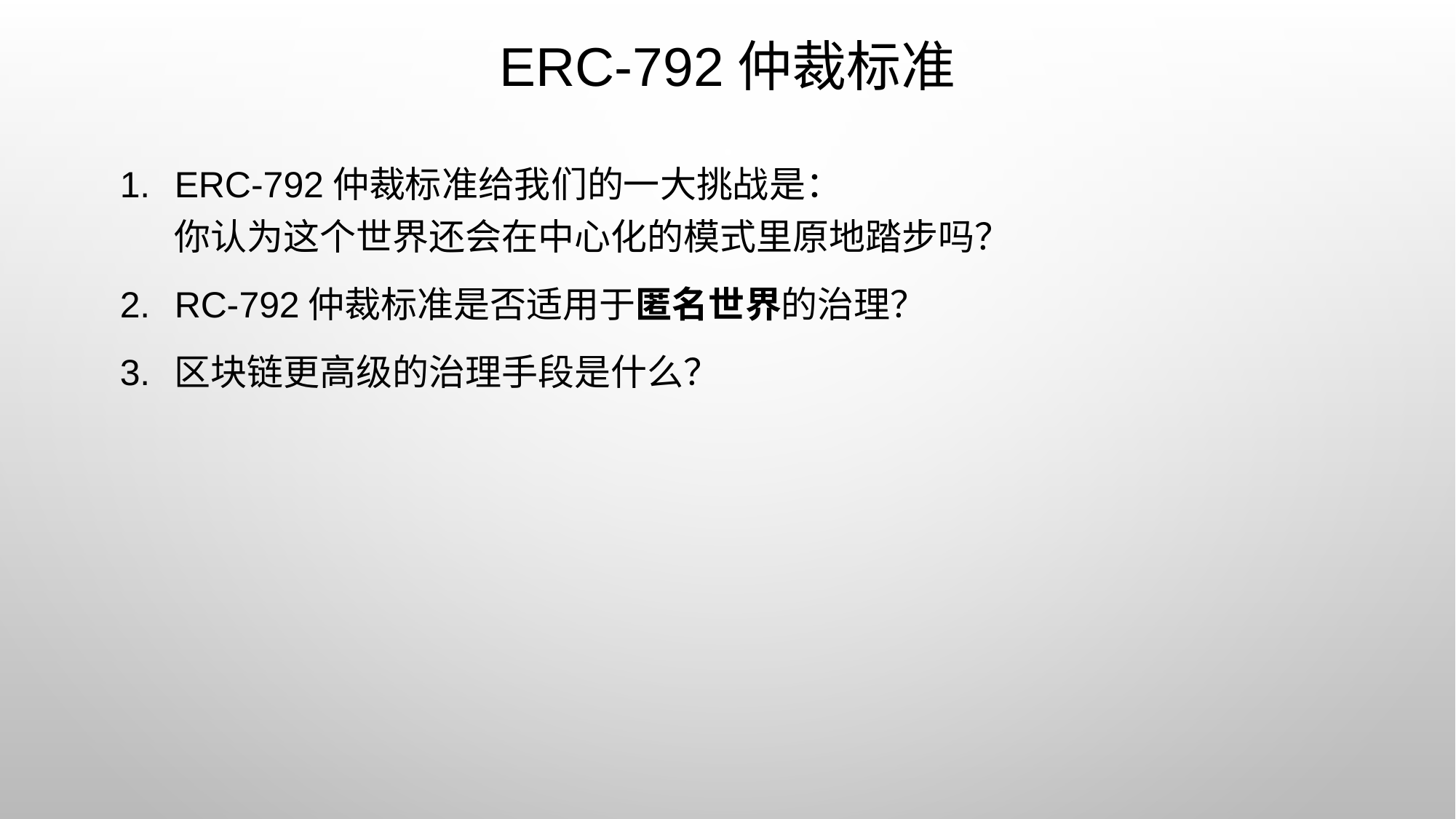

# ERC-792仲裁标准
ERC-792仲裁标准给我们的一大挑战是：
你认为这个世界还会在中心化的模式里原地踏步吗？
RC-792仲裁标准是否适用于匿名世界的治理？
区块链更高级的治理手段是什么？